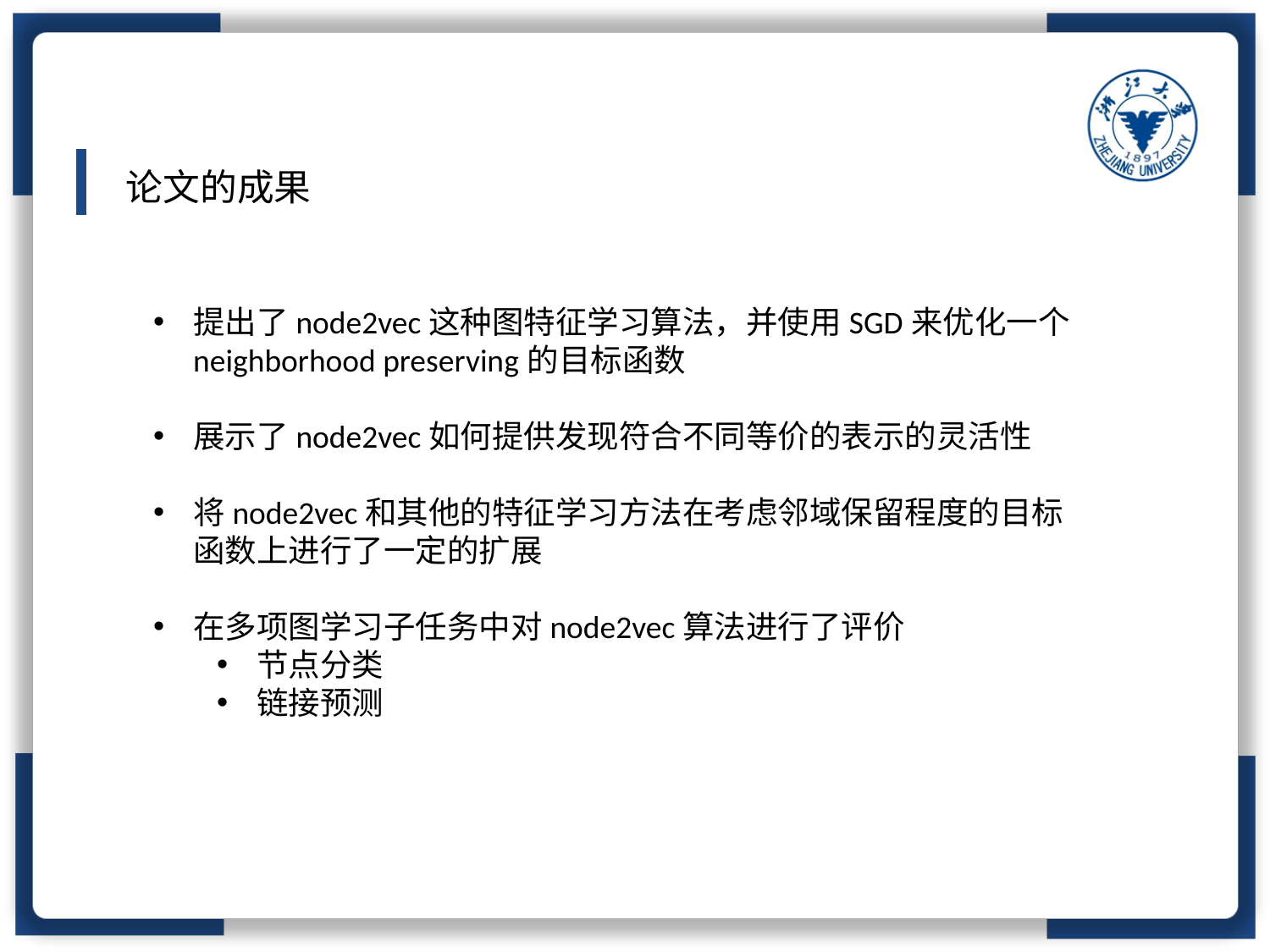

论文的成果
提出了node2vec这种图特征学习算法，并使用SGD来优化一个neighborhood preserving的目标函数

展示了node2vec如何提供发现符合不同等价的表示的灵活性

将node2vec和其他的特征学习方法在考虑邻域保留程度的目标函数上进行了一定的扩展

在多项图学习子任务中对node2vec算法进行了评价
节点分类
链接预测